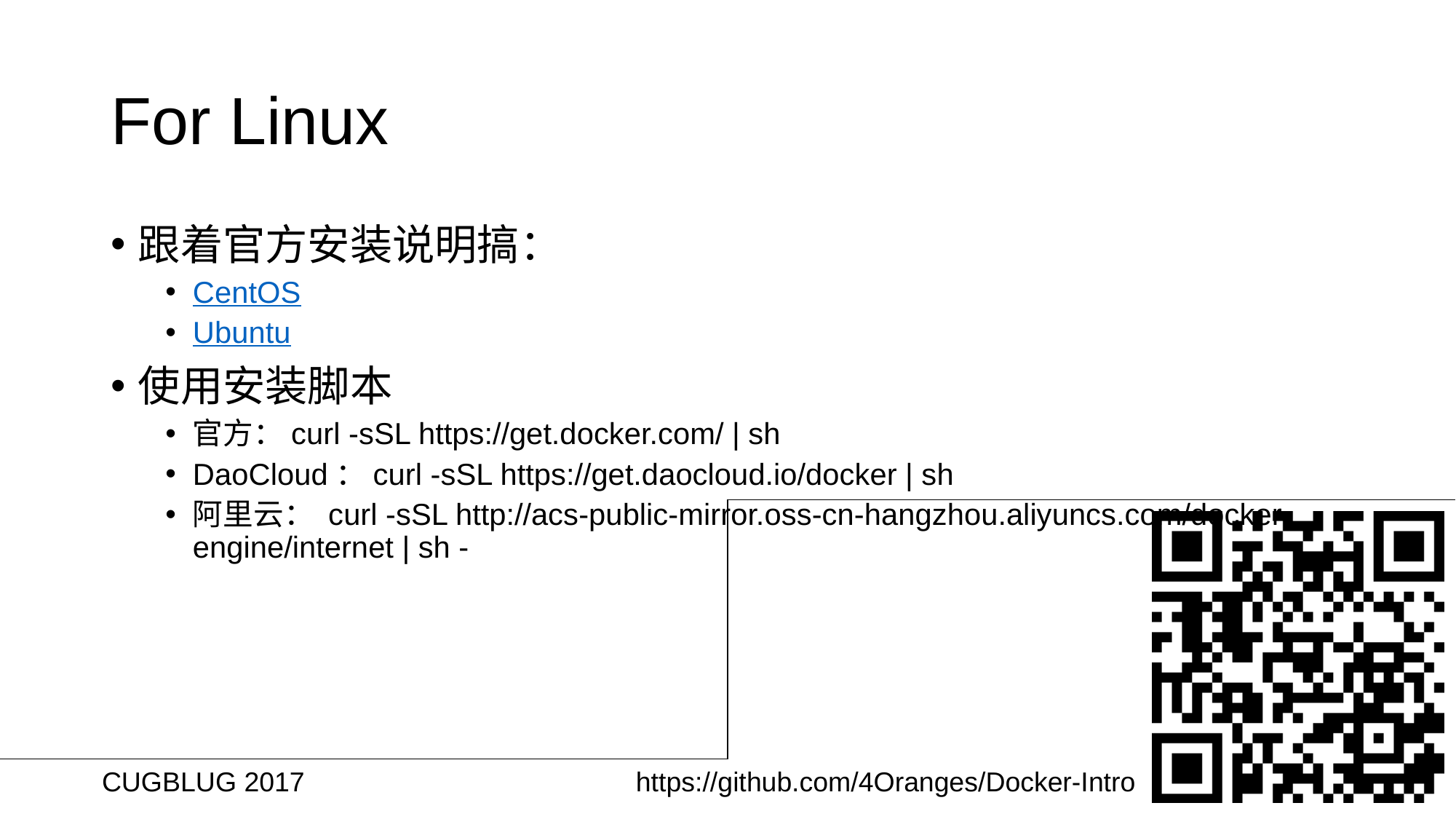

# For Linux
跟着官方安装说明搞：
CentOS
Ubuntu
使用安装脚本
官方：curl -sSL https://get.docker.com/ | sh
DaoCloud：curl -sSL https://get.daocloud.io/docker | sh
阿里云： curl -sSL http://acs-public-mirror.oss-cn-hangzhou.aliyuncs.com/docker-engine/internet | sh -